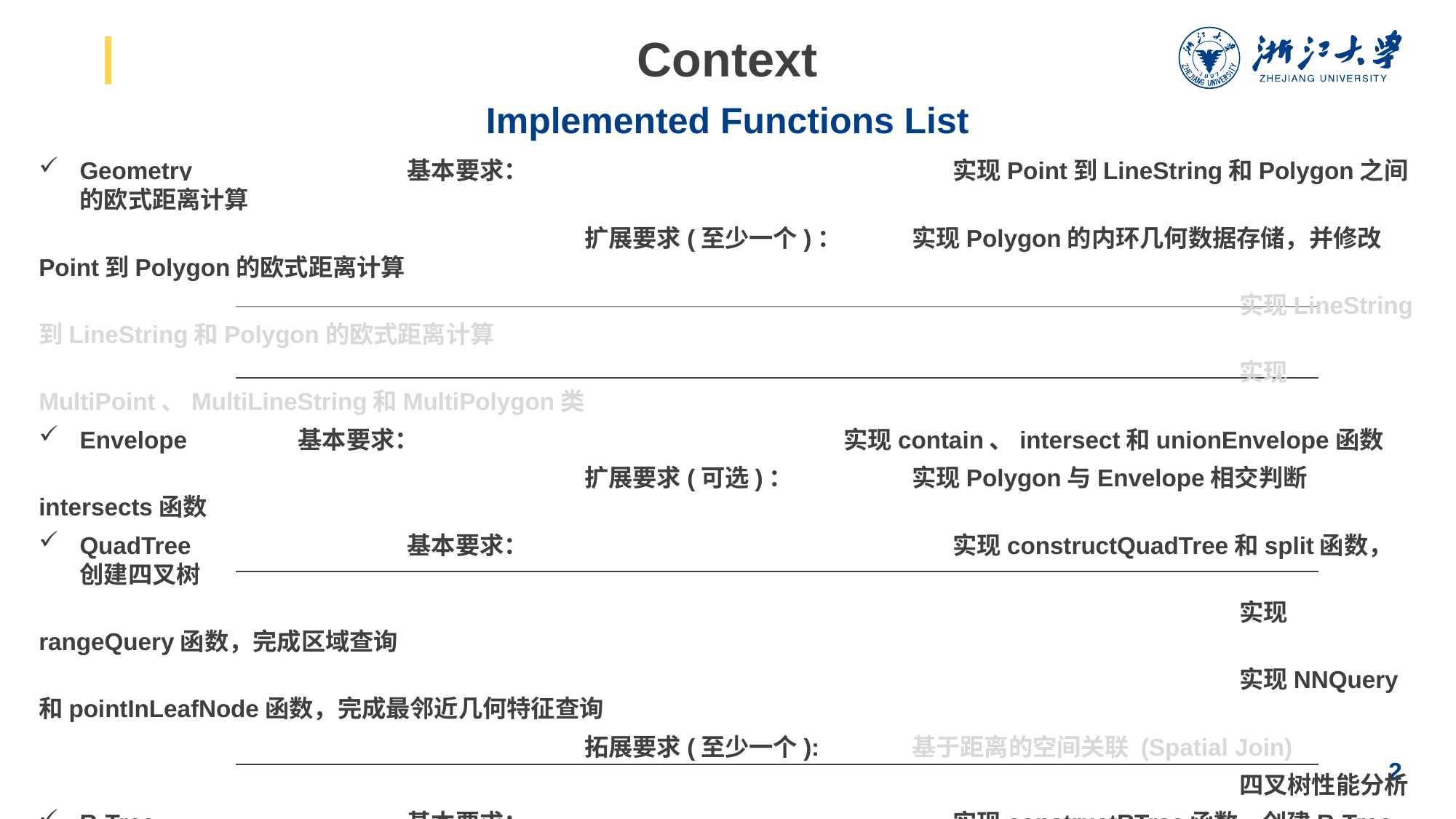

# Context
Implemented Functions List
|  |
| --- |
|  |
|  |
|  |
Geometry		基本要求：				实现Point到LineString和Polygon之间的欧式距离计算
					扩展要求(至少一个)：	实现Polygon的内环几何数据存储，并修改Point到Polygon的欧式距离计算
											实现LineString到LineString和Polygon的欧式距离计算
											实现MultiPoint、MultiLineString和MultiPolygon类
Envelope		基本要求：				实现contain、intersect和unionEnvelope函数
					扩展要求(可选)： 		实现Polygon与Envelope相交判断intersects函数
QuadTree		基本要求：				实现constructQuadTree和split函数，创建四叉树
											实现rangeQuery函数，完成区域查询
											实现NNQuery和pointInLeafNode函数，完成最邻近几何特征查询
					拓展要求(至少一个):	基于距离的空间关联 (Spatial Join)
											四叉树性能分析
R-Tree			基本要求：				实现constructRTree函数，创建R-Tree
											实现rangeQuery函数，完成区域查询
											实现NNQuery和pointInLeafNode函数，完成最邻近几何特征查询
					拓展要求(至少一个):	基于距离的空间关联 (Spatial Join)
											分析四叉树与R-Tree在不同数据下的性能差异
	扩展要求(可选)							如已实现多边形的相关函数，测试多边形数据集的区域查询和最邻近查询

2